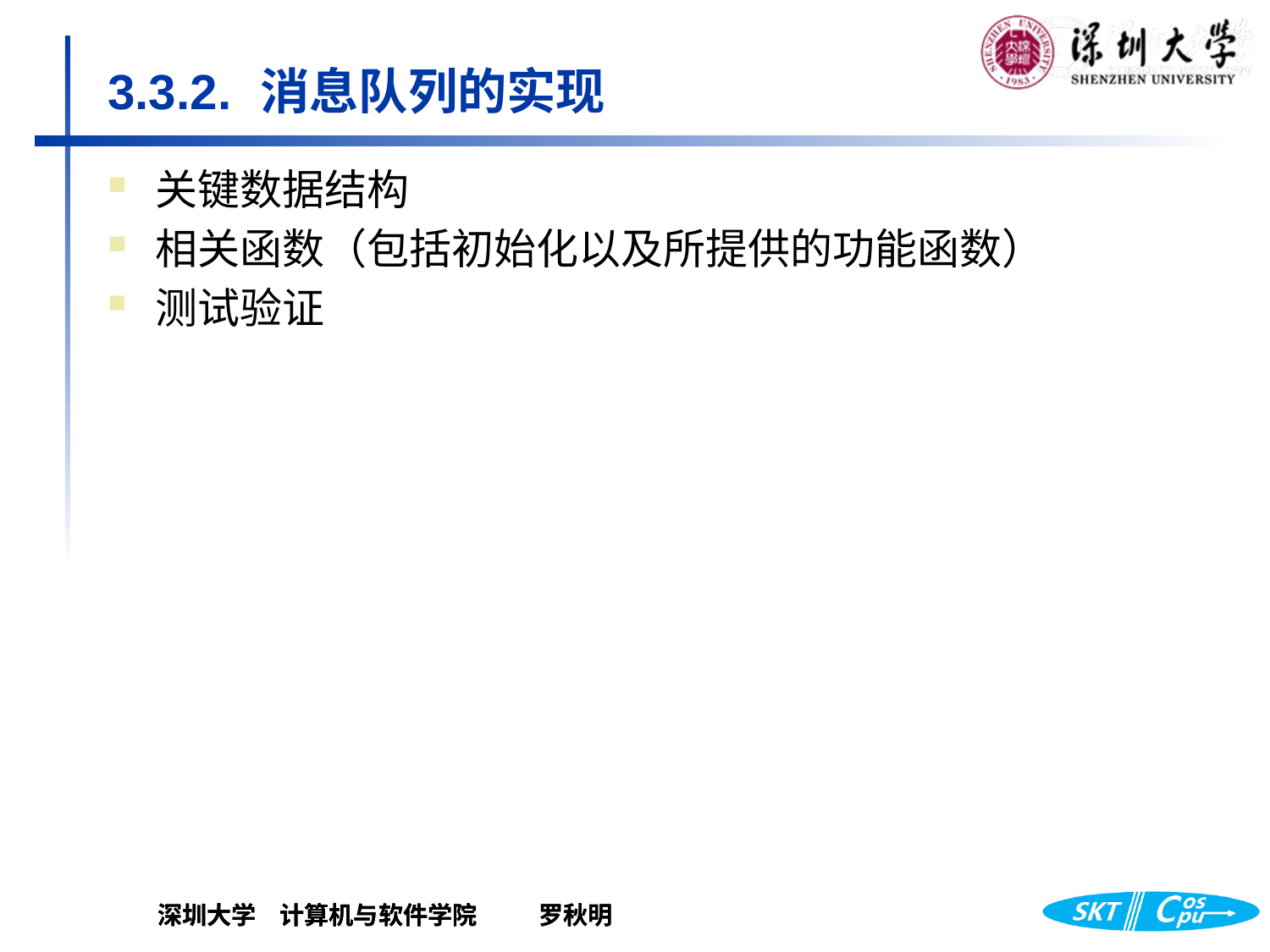

# 3.3.2.	 消息队列的实现
关键数据结构
相关函数（包括初始化以及所提供的功能函数）
测试验证